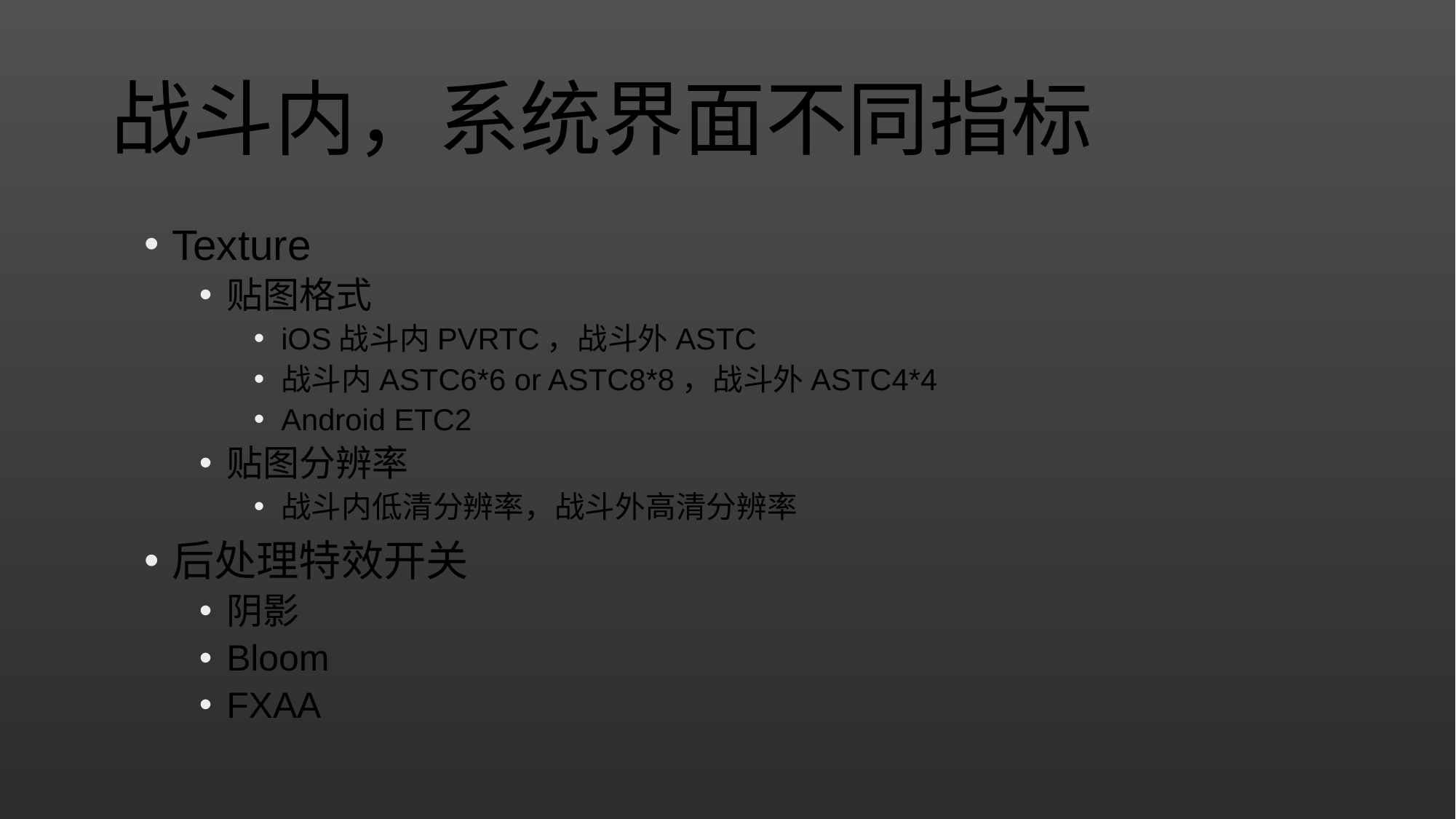

# 战斗内，系统界面不同指标
Texture
贴图格式
iOS战斗内PVRTC，战斗外ASTC
战斗内ASTC6*6 or ASTC8*8，战斗外ASTC4*4
Android ETC2
贴图分辨率
战斗内低清分辨率，战斗外高清分辨率
后处理特效开关
阴影
Bloom
FXAA